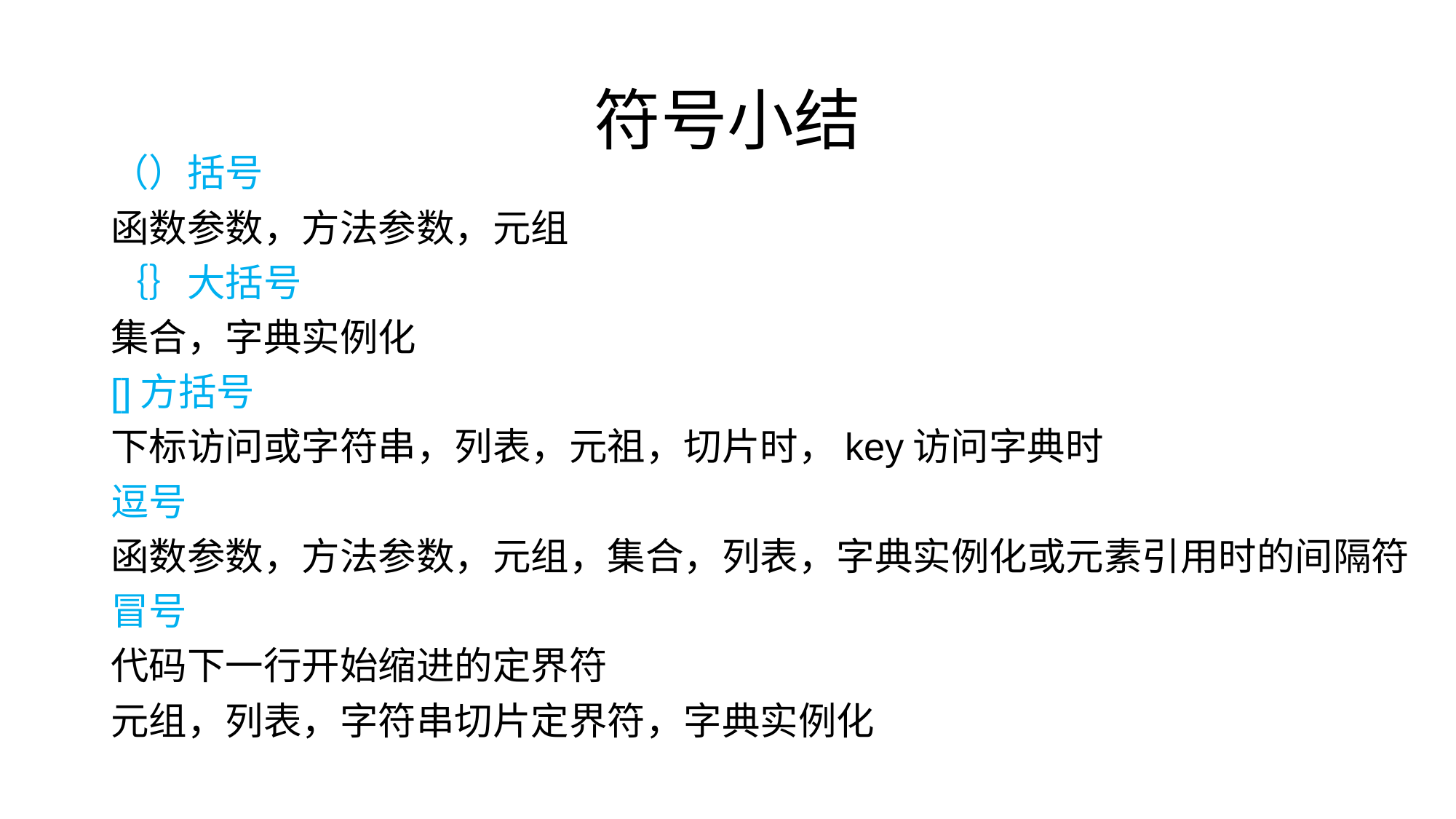

# 符号小结
（）括号
函数参数，方法参数，元组
｛｝大括号
集合，字典实例化
[]方括号
下标访问或字符串，列表，元祖，切片时，key访问字典时
逗号
函数参数，方法参数，元组，集合，列表，字典实例化或元素引用时的间隔符
冒号
代码下一行开始缩进的定界符
元组，列表，字符串切片定界符，字典实例化